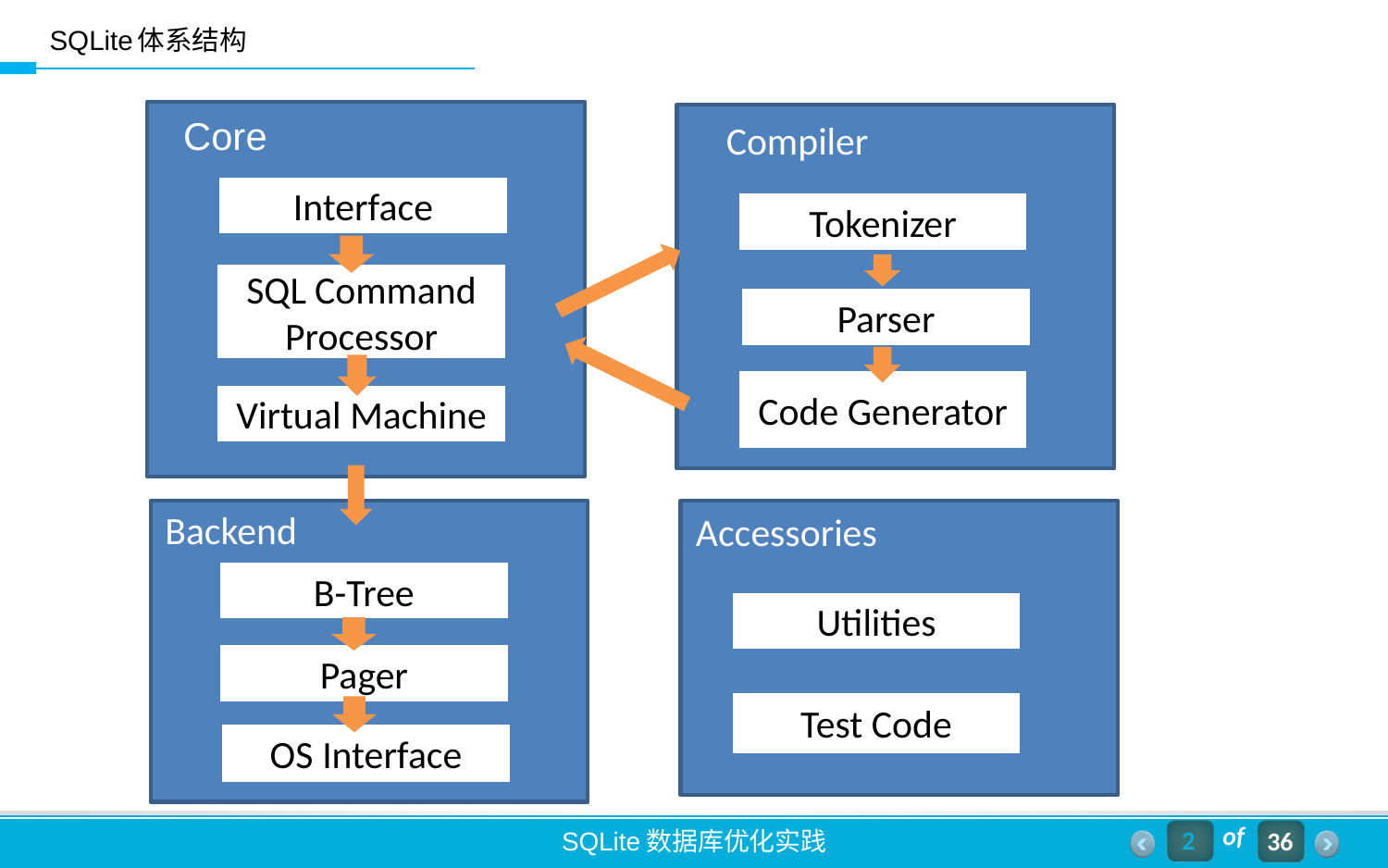

# SQLite体系结构

Core
Compiler
Interface
Tokenizer

SQL Command Processor
Parser

Code Generator
Virtual Machine

Backend
Accessories

B-Tree
Utilities

Pager
Test Code

OS Interface
2